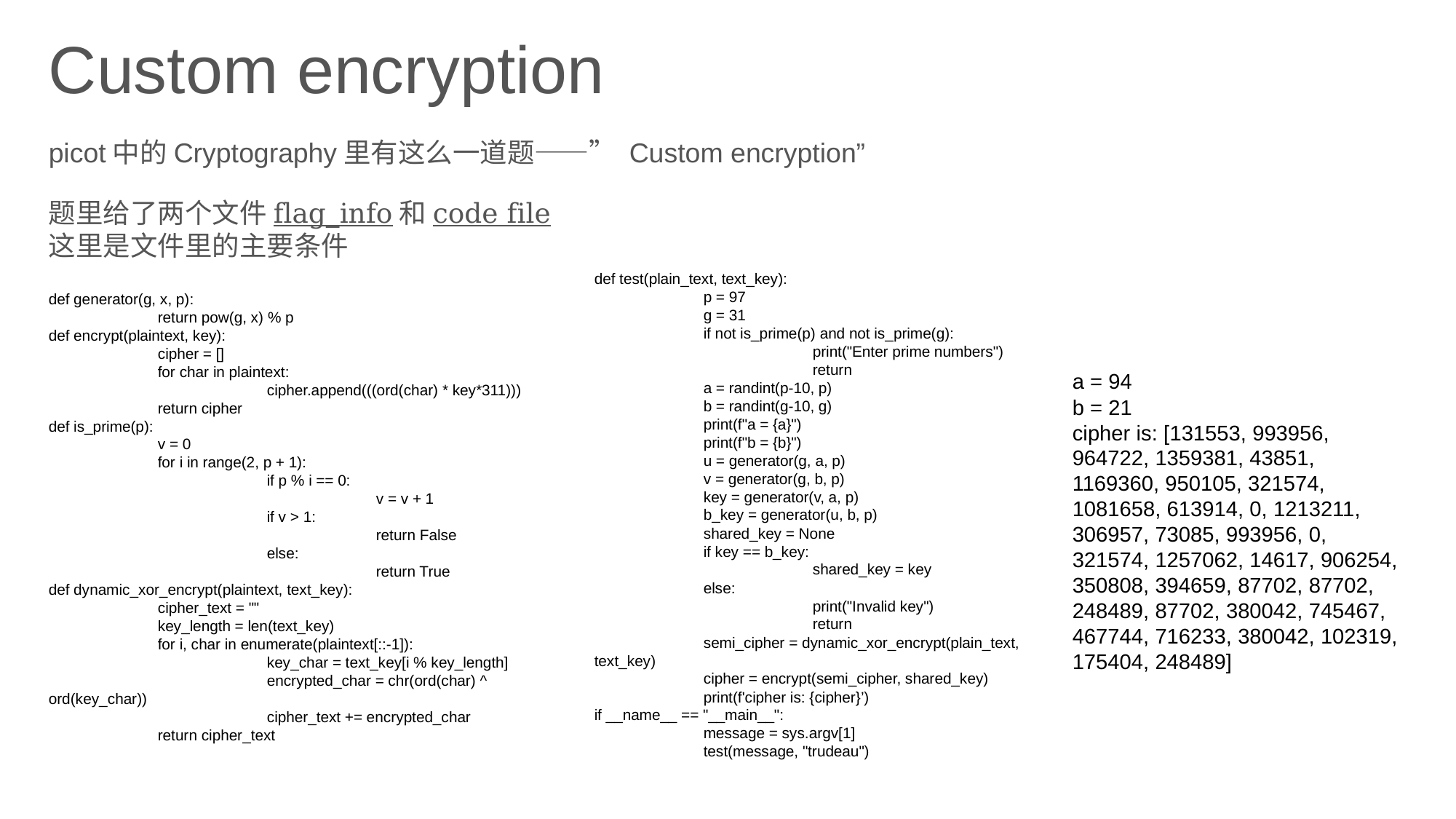

Custom encryption
picot中的Cryptography里有这么一道题——” Custom encryption”
题里给了两个文件flag_info和code file
这里是文件里的主要条件
def test(plain_text, text_key):
	p = 97
	g = 31
	if not is_prime(p) and not is_prime(g):
		print("Enter prime numbers")
		return
	a = randint(p-10, p)
	b = randint(g-10, g)
	print(f"a = {a}")
	print(f"b = {b}")
	u = generator(g, a, p)
	v = generator(g, b, p)
	key = generator(v, a, p)
	b_key = generator(u, b, p)
	shared_key = None
	if key == b_key:
		shared_key = key
	else:
		print("Invalid key")
		return
	semi_cipher = dynamic_xor_encrypt(plain_text, text_key)
	cipher = encrypt(semi_cipher, shared_key)
	print(f'cipher is: {cipher}’)
if __name__ == "__main__":
	message = sys.argv[1]
	test(message, "trudeau")
def generator(g, x, p):
	return pow(g, x) % p
def encrypt(plaintext, key):
	cipher = []
	for char in plaintext:
		cipher.append(((ord(char) * key*311)))
	return cipher
def is_prime(p):
	v = 0
	for i in range(2, p + 1):
		if p % i == 0:
			v = v + 1
		if v > 1:
			return False
		else:
			return True
def dynamic_xor_encrypt(plaintext, text_key):
	cipher_text = ""
	key_length = len(text_key)
	for i, char in enumerate(plaintext[::-1]):
		key_char = text_key[i % key_length]
		encrypted_char = chr(ord(char) ^ ord(key_char))
		cipher_text += encrypted_char
	return cipher_text
a = 94
b = 21
cipher is: [131553, 993956, 964722, 1359381, 43851, 1169360, 950105, 321574, 1081658, 613914, 0, 1213211, 306957, 73085, 993956, 0, 321574, 1257062, 14617, 906254, 350808, 394659, 87702, 87702, 248489, 87702, 380042, 745467, 467744, 716233, 380042, 102319, 175404, 248489]